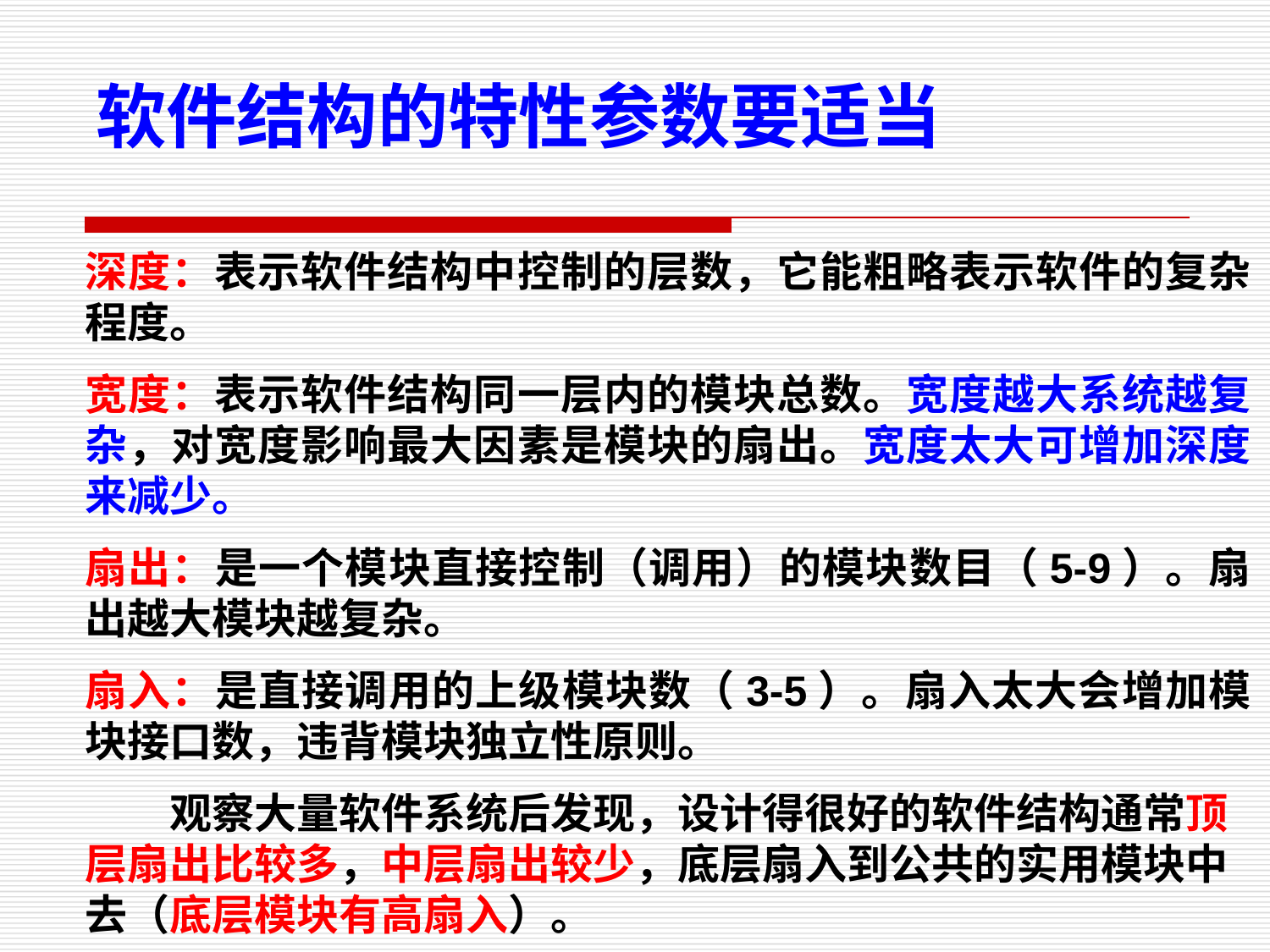

软件结构的特性参数要适当
深度：表示软件结构中控制的层数，它能粗略表示软件的复杂程度。
宽度：表示软件结构同一层内的模块总数。宽度越大系统越复杂，对宽度影响最大因素是模块的扇出。宽度太大可增加深度来减少。
扇出：是一个模块直接控制（调用）的模块数目（5-9）。扇出越大模块越复杂。
扇入：是直接调用的上级模块数（3-5）。扇入太大会增加模块接口数，违背模块独立性原则。
　　观察大量软件系统后发现，设计得很好的软件结构通常顶层扇出比较多，中层扇出较少，底层扇入到公共的实用模块中去（底层模块有高扇入）。